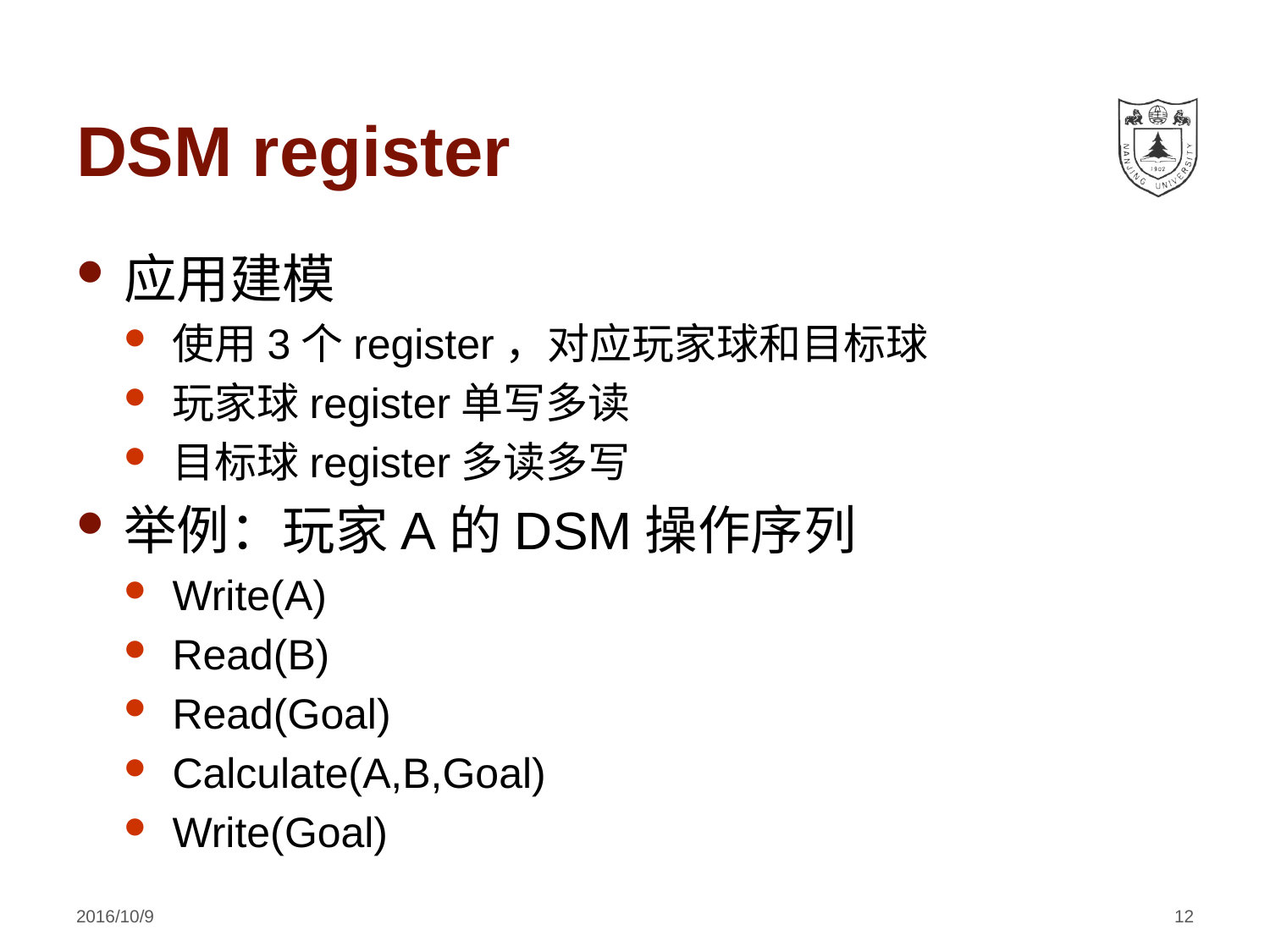

# DSM register
应用建模
使用3个register，对应玩家球和目标球
玩家球register单写多读
目标球register多读多写
举例：玩家A的DSM操作序列
Write(A)
Read(B)
Read(Goal)
Calculate(A,B,Goal)
Write(Goal)

2016/10/9
12